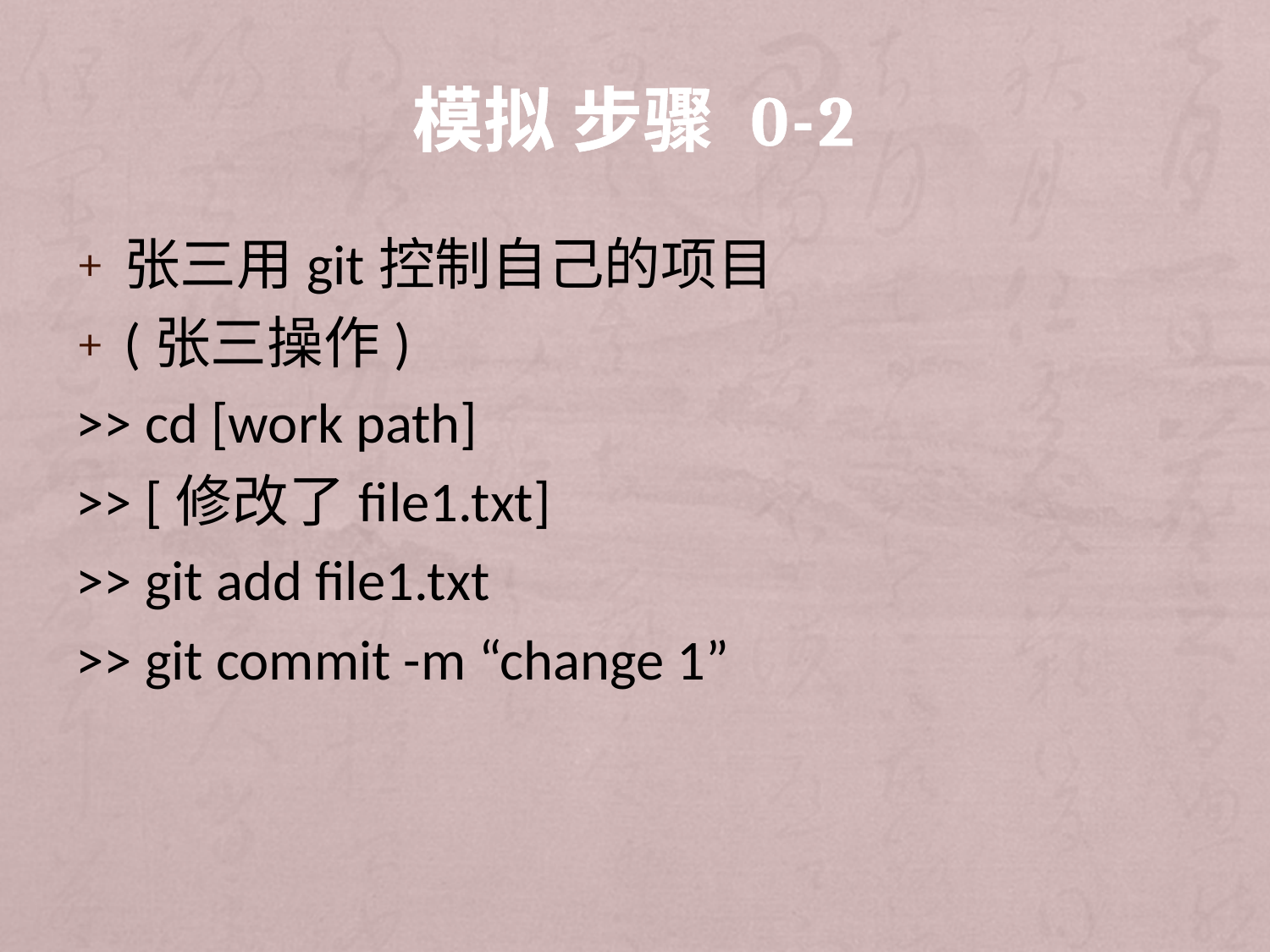

# 模拟 步骤 0-2
张三用git控制自己的项目
(张三操作)
>> cd [work path]
>> [修改了file1.txt]
>> git add file1.txt
>> git commit -m “change 1”